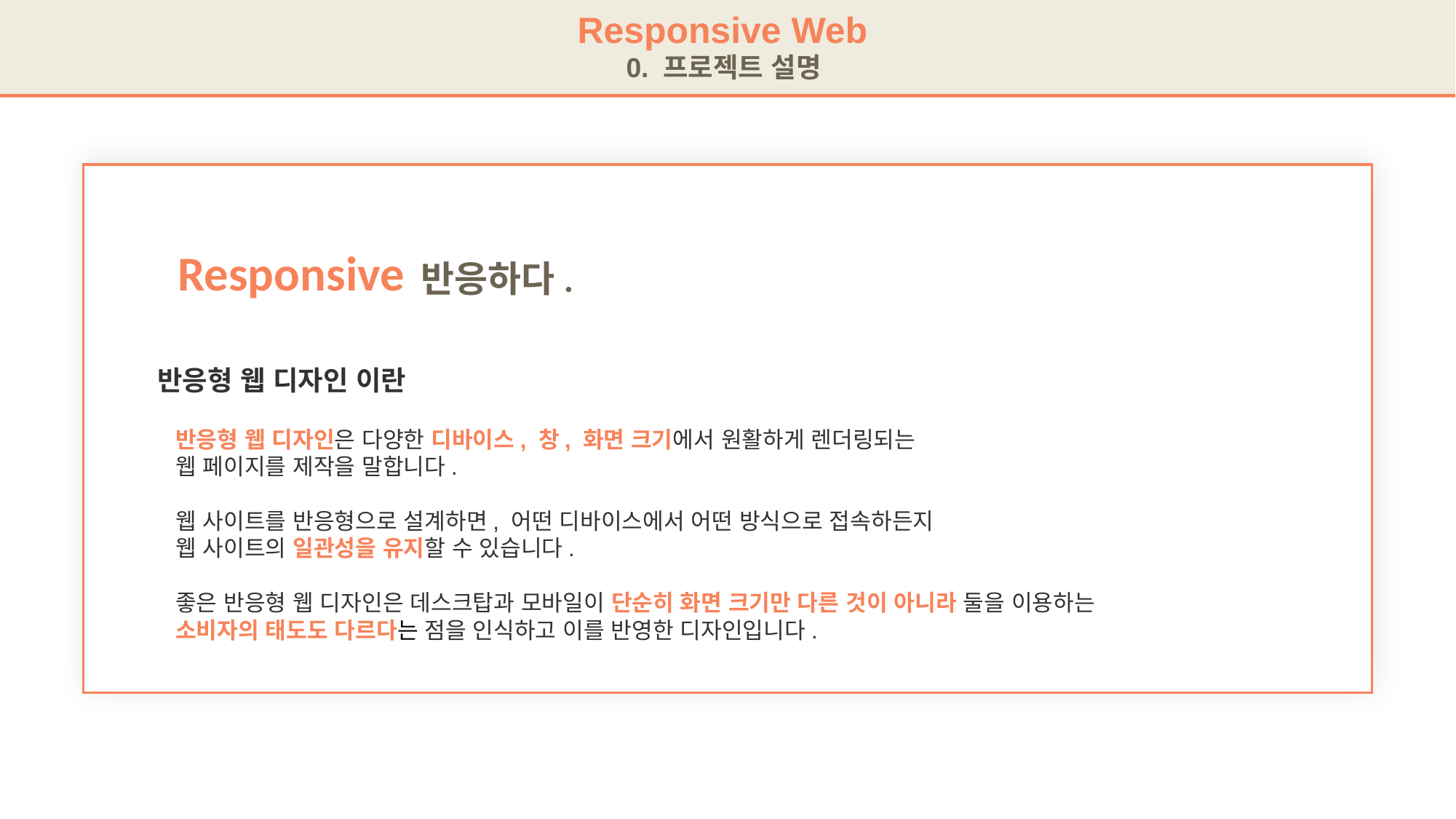

Responsive Web
0. 프로젝트 설명

Responsive
반응하다.
반응형 웹 디자인 이란

  반응형 웹 디자인은 다양한 디바이스, 창, 화면 크기에서 원활하게 렌더링되는
  웹 페이지를 제작을 말합니다.

  웹 사이트를 반응형으로 설계하면, 어떤 디바이스에서 어떤 방식으로 접속하든지
  웹 사이트의 일관성을 유지할 수 있습니다.

  좋은 반응형 웹 디자인은 데스크탑과 모바일이 단순히 화면 크기만 다른 것이 아니라 둘을 이용하는
  소비자의 태도도 다르다는 점을 인식하고 이를 반영한 디자인입니다.